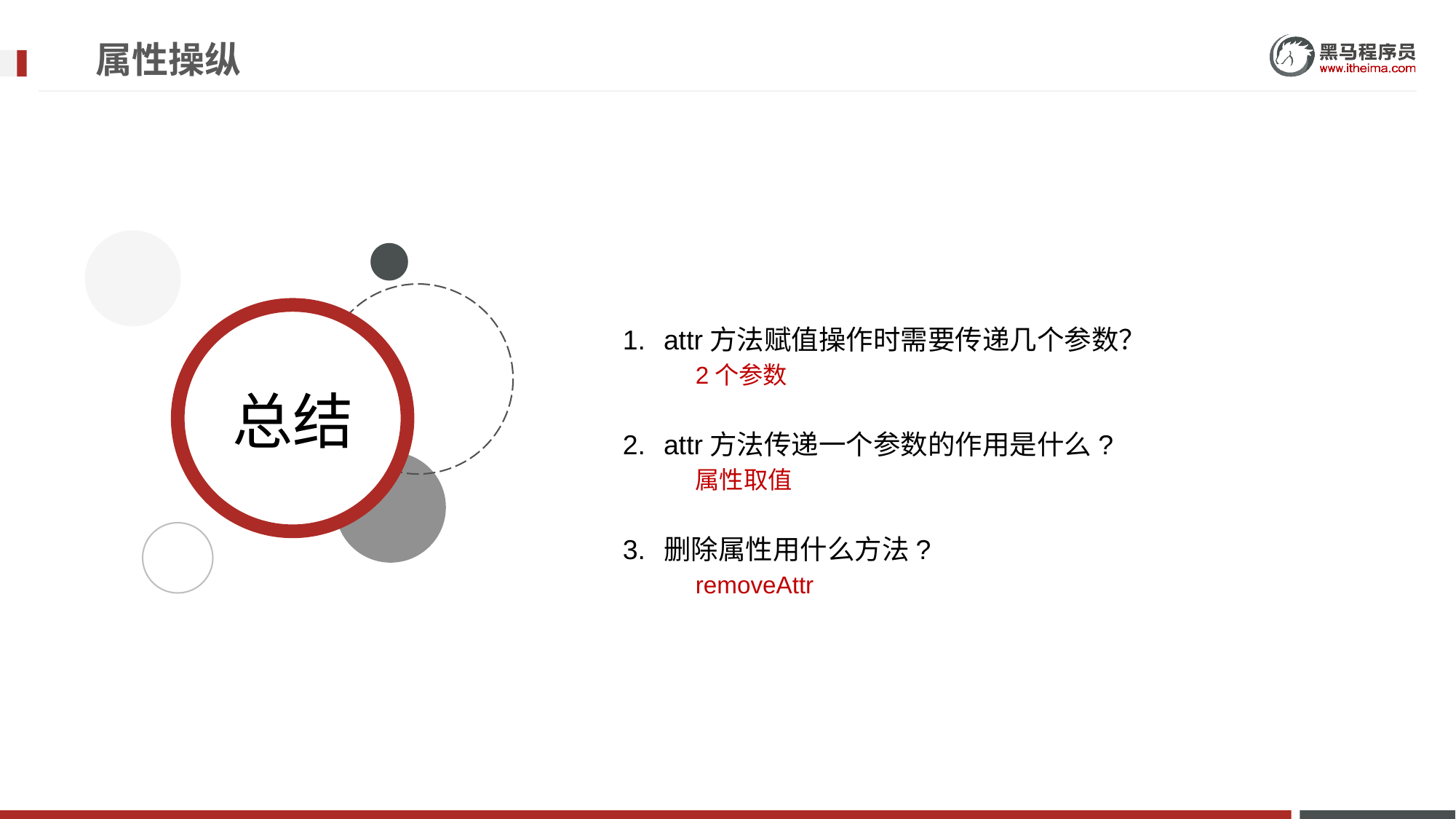

# 属性操纵
attr方法赋值操作时需要传递几个参数？
2个参数
attr方法传递一个参数的作用是什么?
属性取值
删除属性用什么方法?
removeAttr